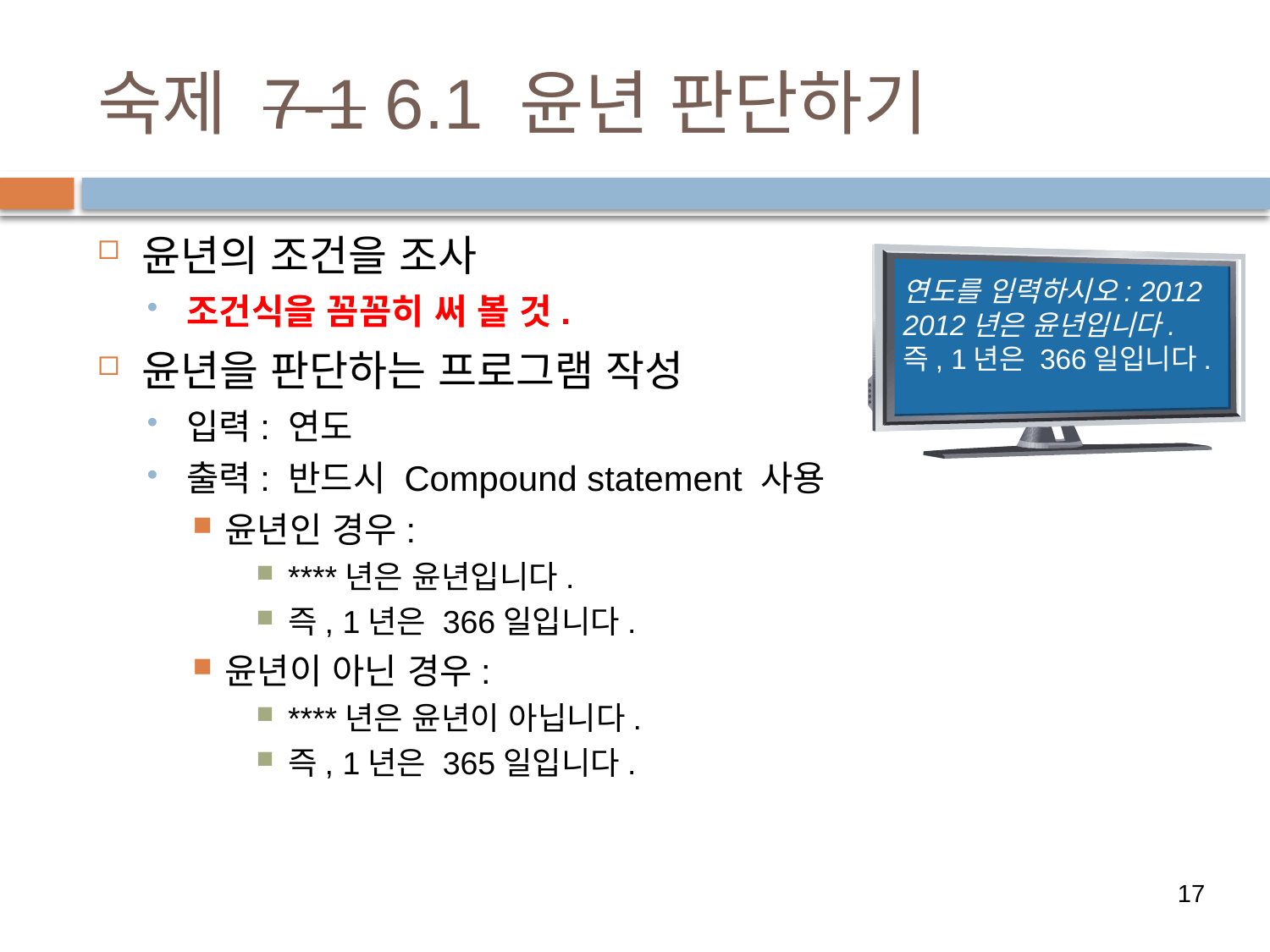

# 숙제 7-1 6.1 윤년 판단하기
윤년의 조건을 조사
조건식을 꼼꼼히 써 볼 것.
윤년을 판단하는 프로그램 작성
입력: 연도
출력: 반드시 Compound statement 사용
윤년인 경우:
****년은 윤년입니다.
즉, 1년은 366일입니다.
윤년이 아닌 경우:
****년은 윤년이 아닙니다.
즉, 1년은 365일입니다.

연도를 입력하시오: 2012
2012년은 윤년입니다.
즉, 1년은 366일입니다.
17